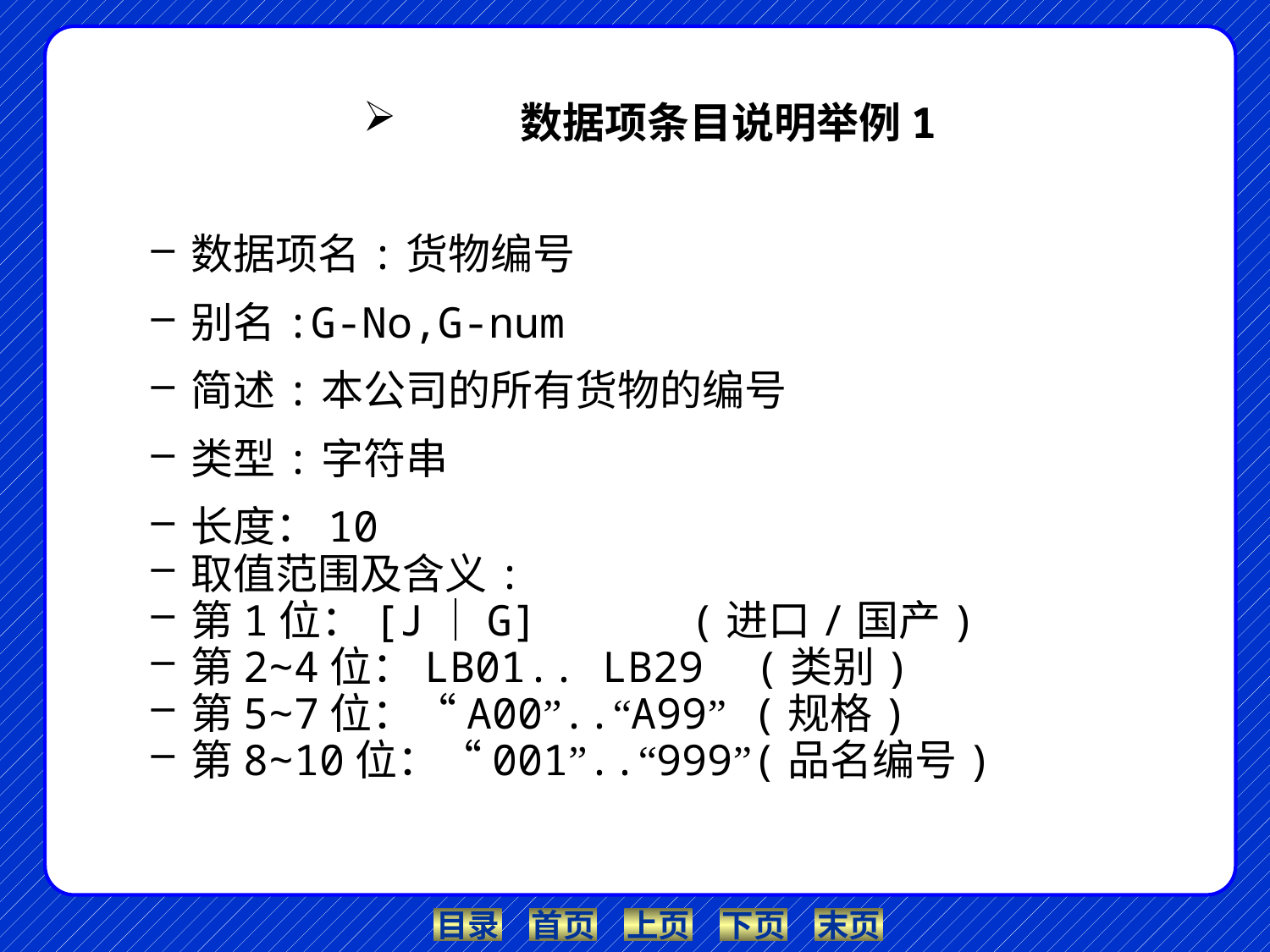

数据项条目说明举例1
数据项名:货物编号
别名:G-No,G-num
简述:本公司的所有货物的编号
类型:字符串
长度：10
取值范围及含义:
第1位：[J｜G]      (进口/国产)
第2∼4位：LB01.. LB29  (类别)
第5∼7位：“A00”..“A99” (规格)
第8∼10位：“001”..“999”(品名编号)